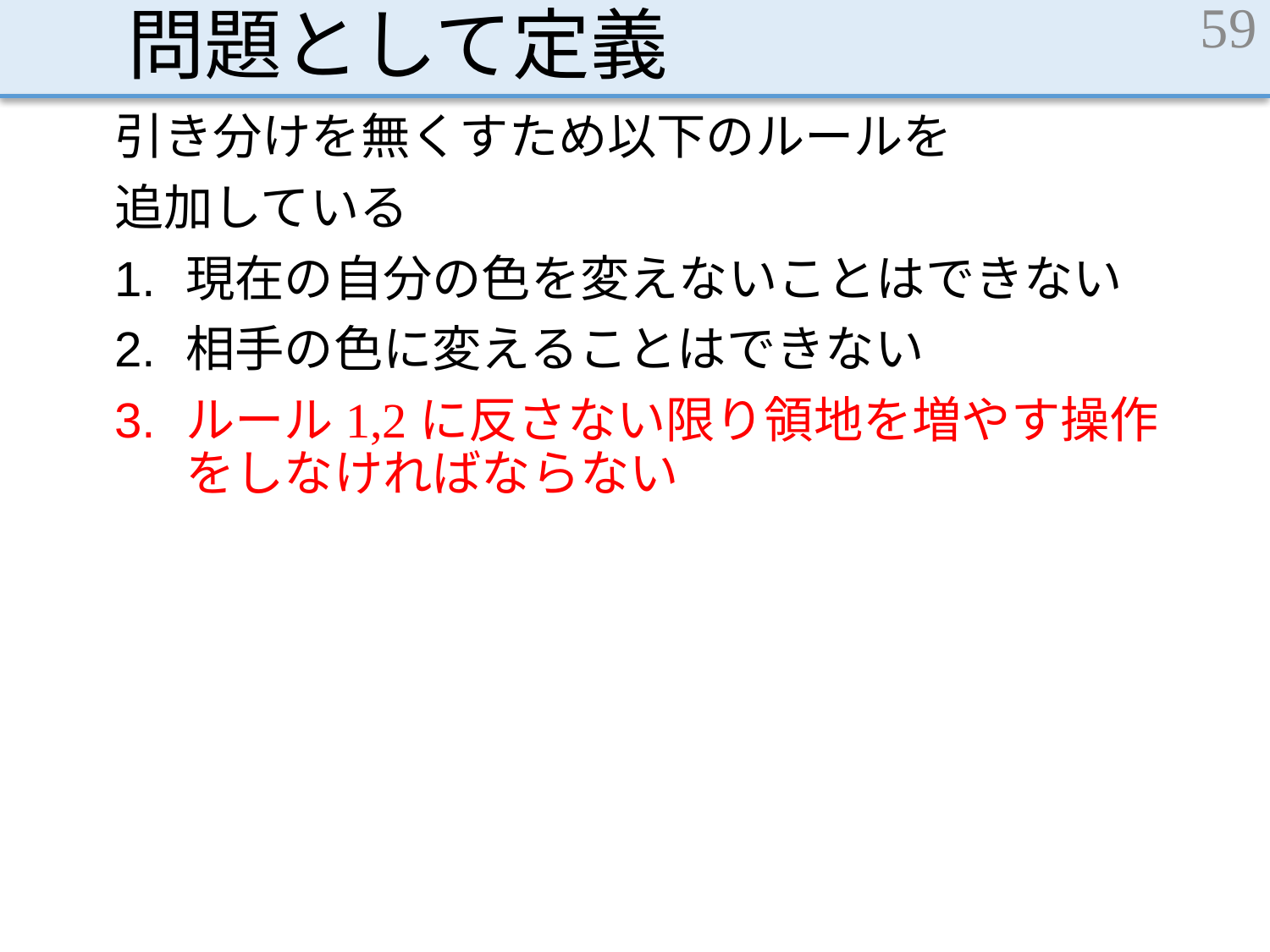

# 問題として定義
59
引き分けを無くすため以下のルールを
追加している
現在の自分の色を変えないことはできない
相手の色に変えることはできない
ルール1,2に反さない限り領地を増やす操作をしなければならない